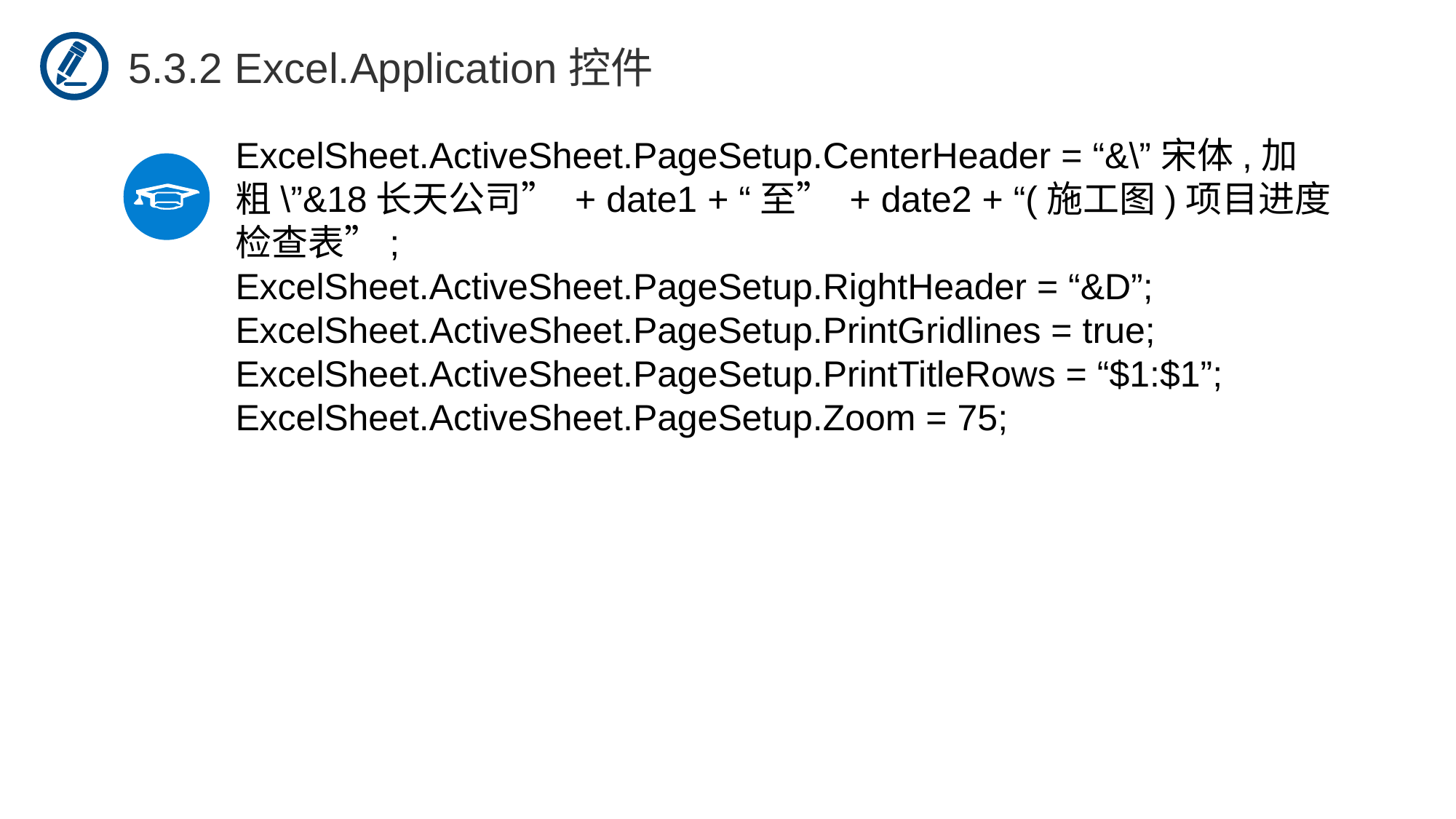

5.3.2 Excel.Application控件
ExcelSheet.ActiveSheet.PageSetup.CenterHeader = “&\”宋体,加粗\”&18长天公司” + date1 + “至” + date2 + “(施工图)项目进度检查表”;
ExcelSheet.ActiveSheet.PageSetup.RightHeader = “&D”;
ExcelSheet.ActiveSheet.PageSetup.PrintGridlines = true;
ExcelSheet.ActiveSheet.PageSetup.PrintTitleRows = “$1:$1”;
ExcelSheet.ActiveSheet.PageSetup.Zoom = 75;